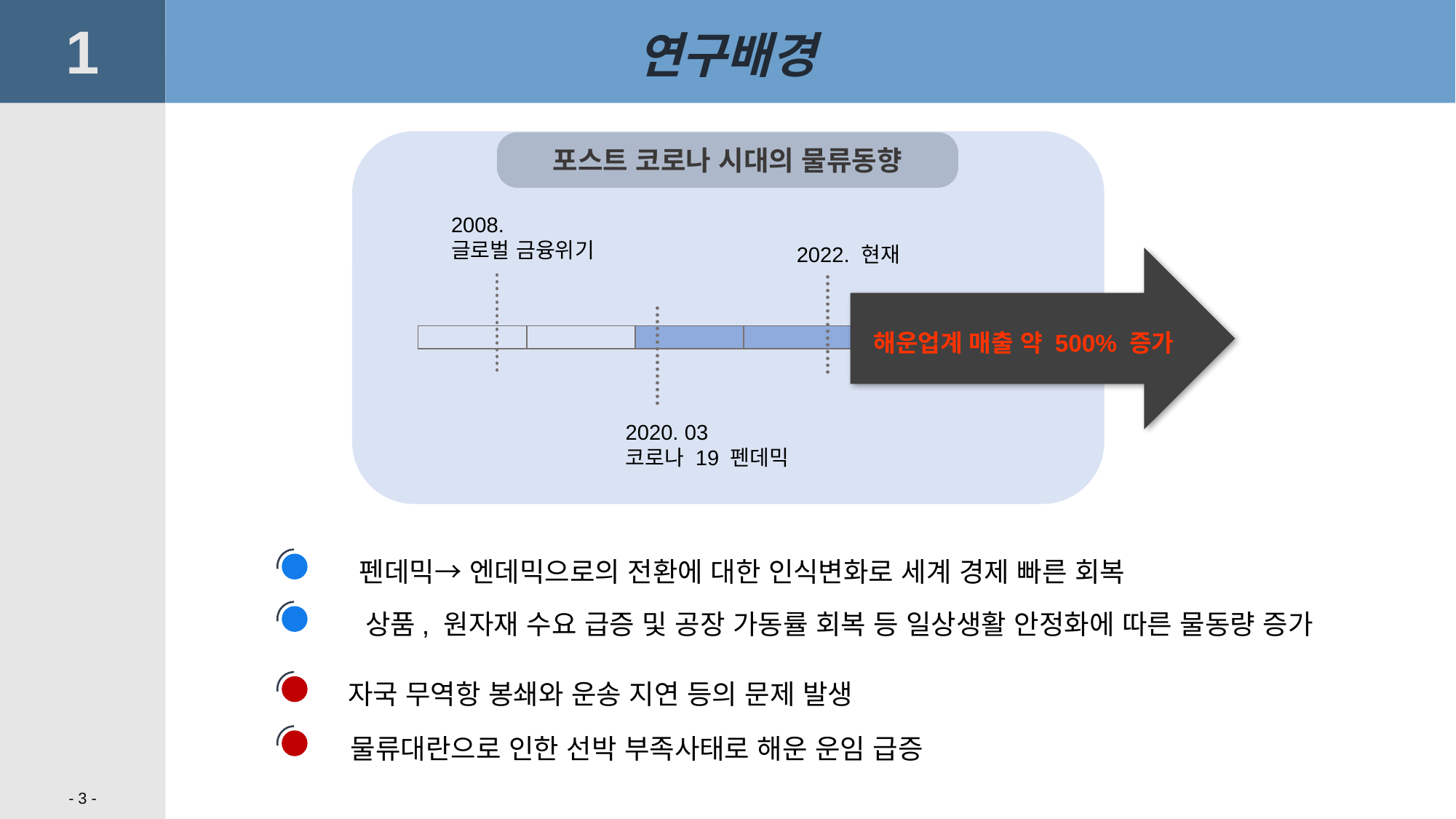

1
연구배경

포스트 코로나 시대의 물류동향
 해운업계 매출 약 500% 증가
2008.
글로벌 금융위기
2022. 현재
|  |  |  |  |  |  |
| --- | --- | --- | --- | --- | --- |

2020. 03
코로나 19 펜데믹

펜데믹→ 엔데믹으로의 전환에 대한 인식변화로 세계 경제 빠른 회복

상품, 원자재 수요 급증 및 공장 가동률 회복 등 일상생활 안정화에 따른 물동량 증가

자국 무역항 봉쇄와 운송 지연 등의 문제 발생

물류대란으로 인한 선박 부족사태로 해운 운임 급증
- 3 -